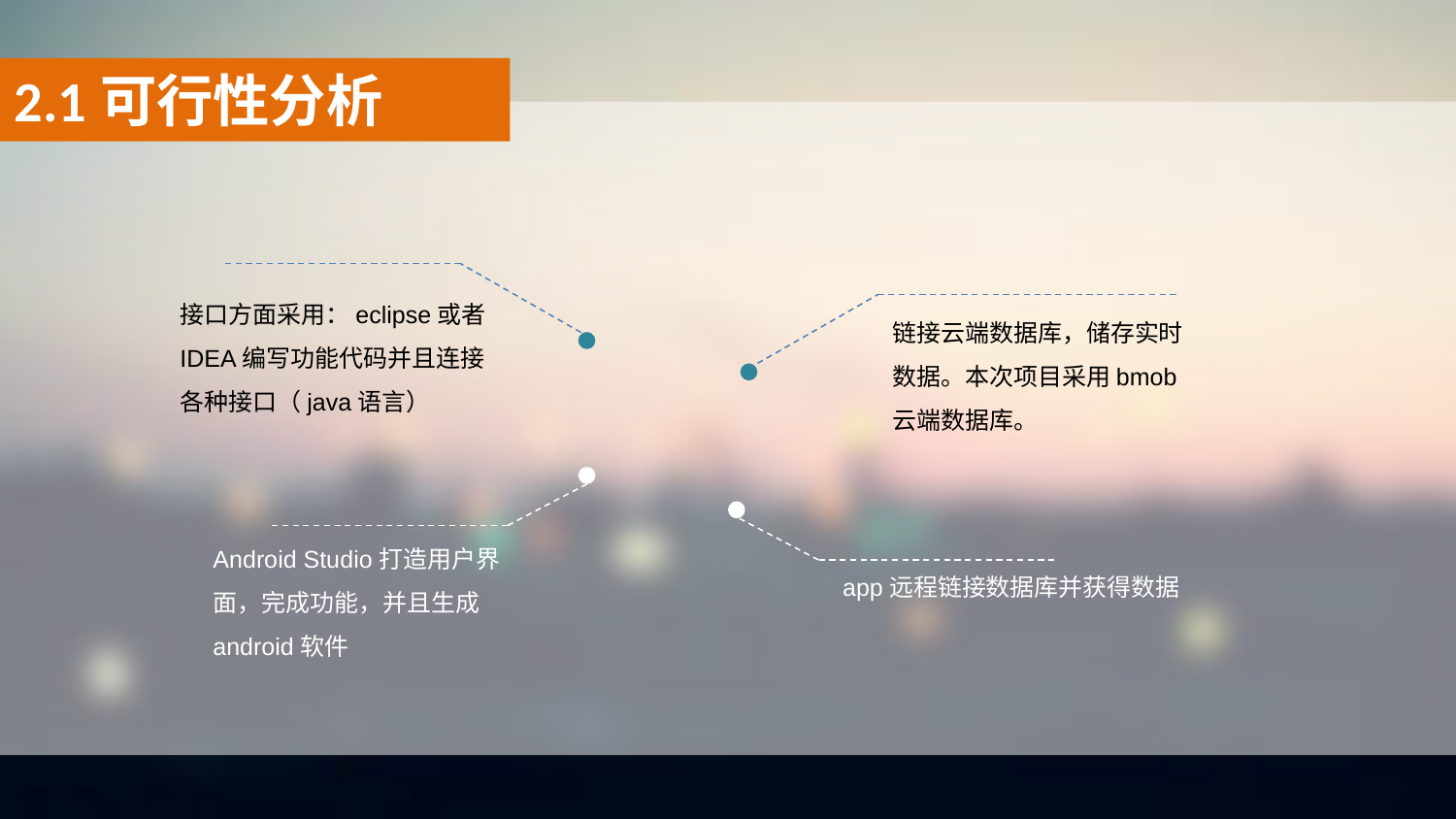

2.1可行性分析

接口方面采用：eclipse或者IDEA编写功能代码并且连接各种接口（java语言）

链接云端数据库，储存实时数据。本次项目采用bmob云端数据库。

Android Studio打造用户界面，完成功能，并且生成android软件

app远程链接数据库并获得数据